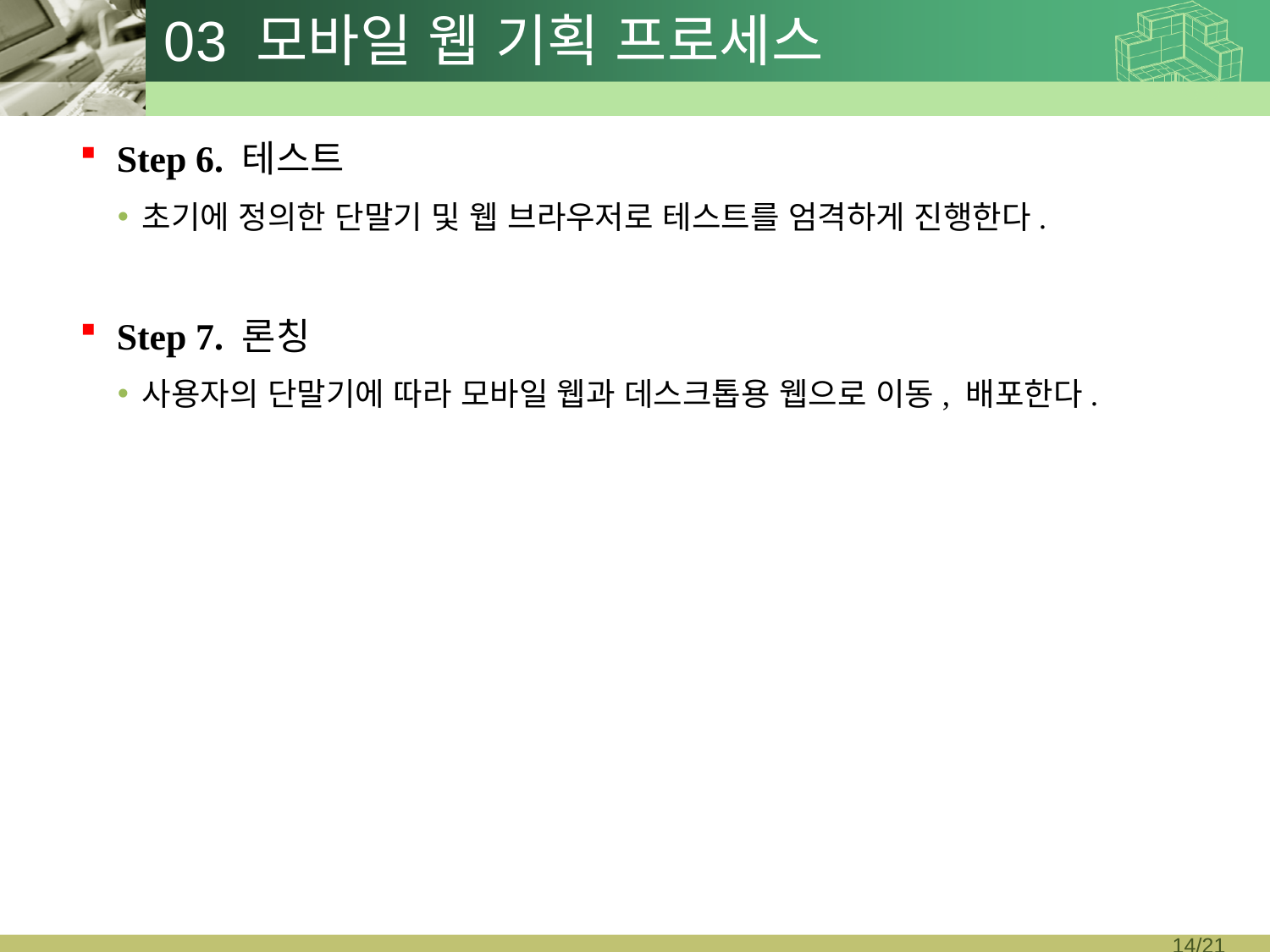

# 03 모바일 웹 기획 프로세스
Step 6. 테스트
초기에 정의한 단말기 및 웹 브라우저로 테스트를 엄격하게 진행한다.

Step 7. 론칭
사용자의 단말기에 따라 모바일 웹과 데스크톱용 웹으로 이동, 배포한다.